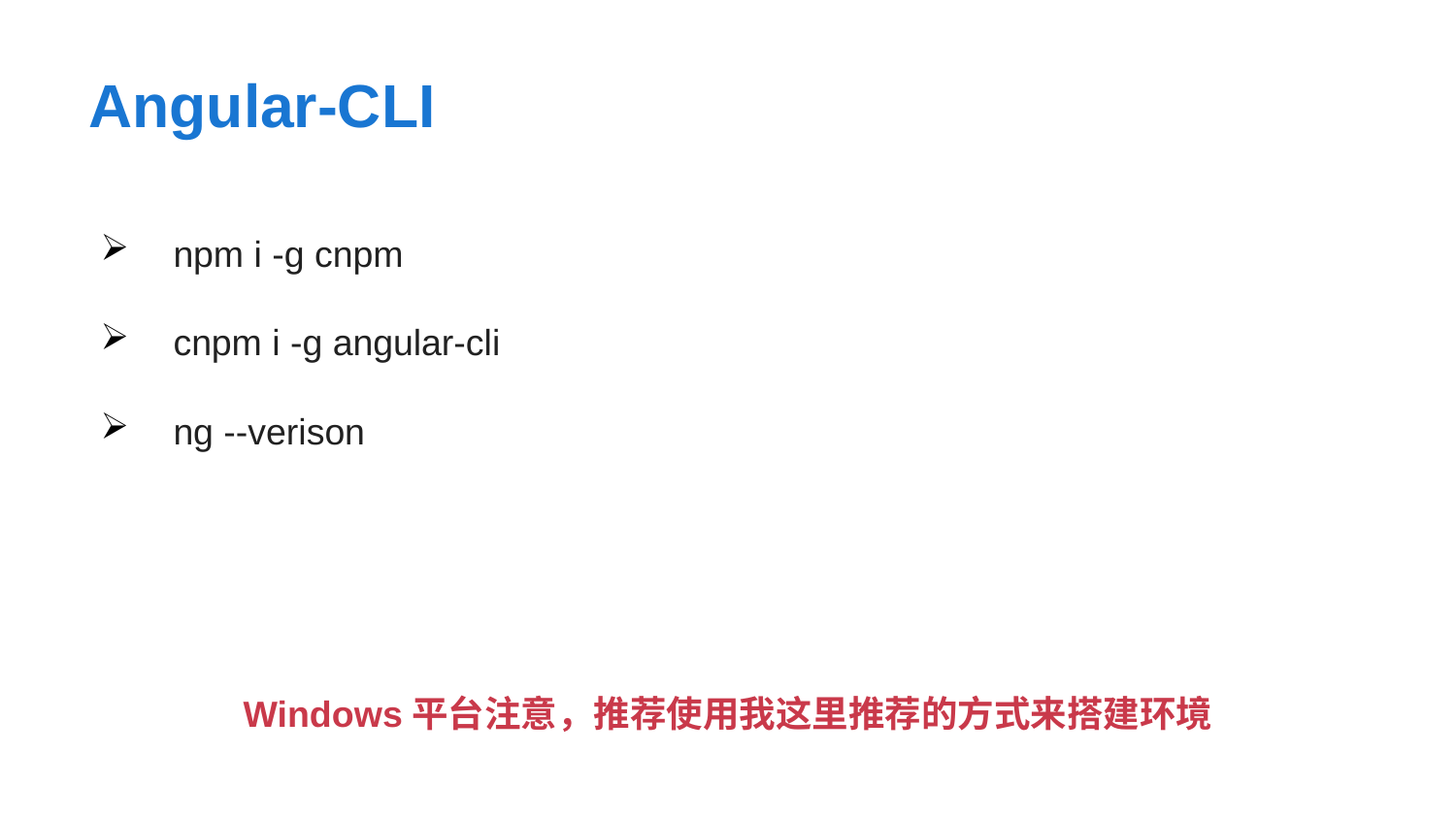

Angular-CLI
npm i -g cnpm
cnpm i -g angular-cli
ng --verison
Windows平台注意，推荐使用我这里推荐的方式来搭建环境